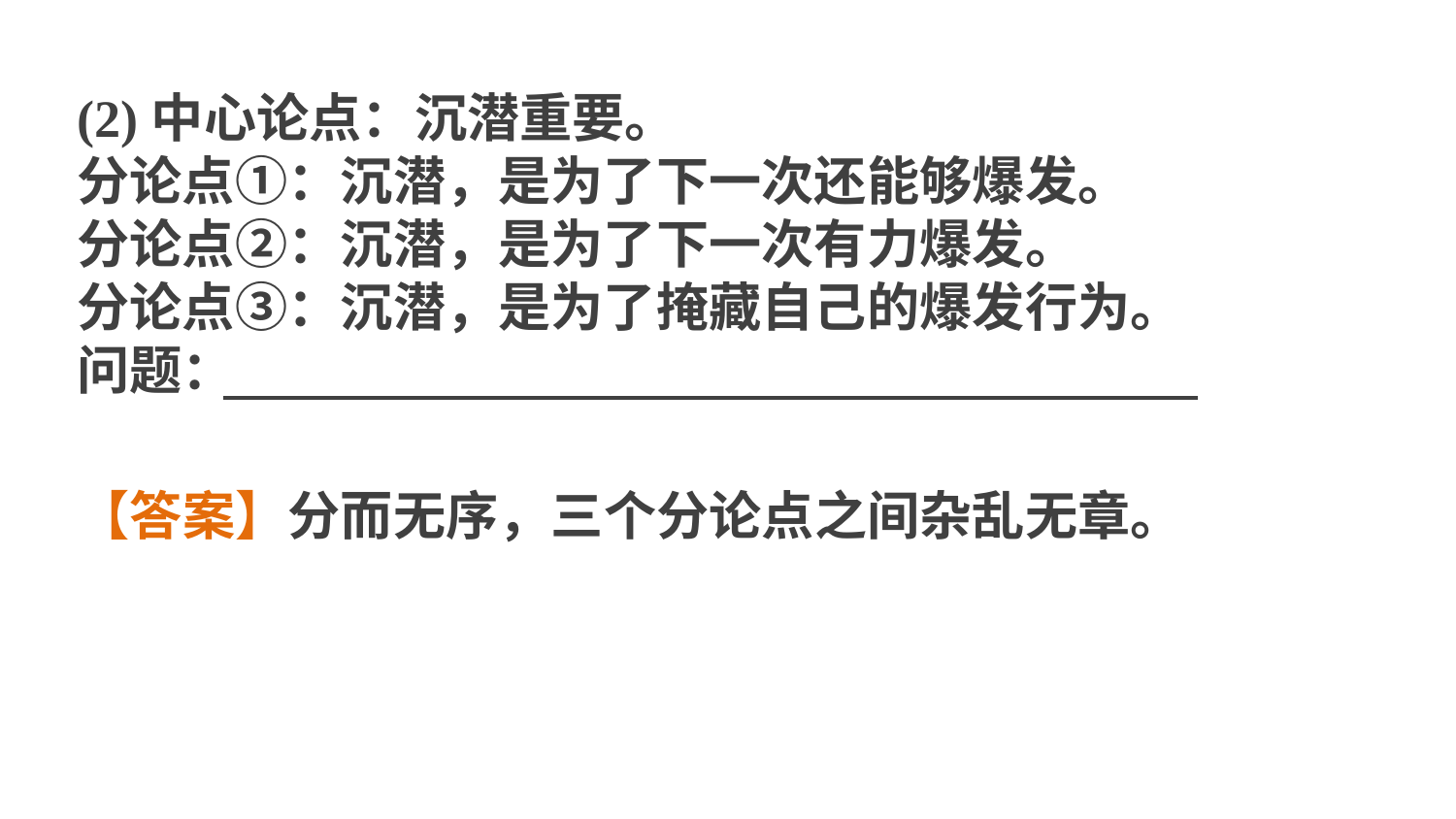

(2)中心论点：沉潜重要。
分论点①：沉潜，是为了下一次还能够爆发。
分论点②：沉潜，是为了下一次有力爆发。
分论点③：沉潜，是为了掩藏自己的爆发行为。
问题：
【答案】分而无序，三个分论点之间杂乱无章。